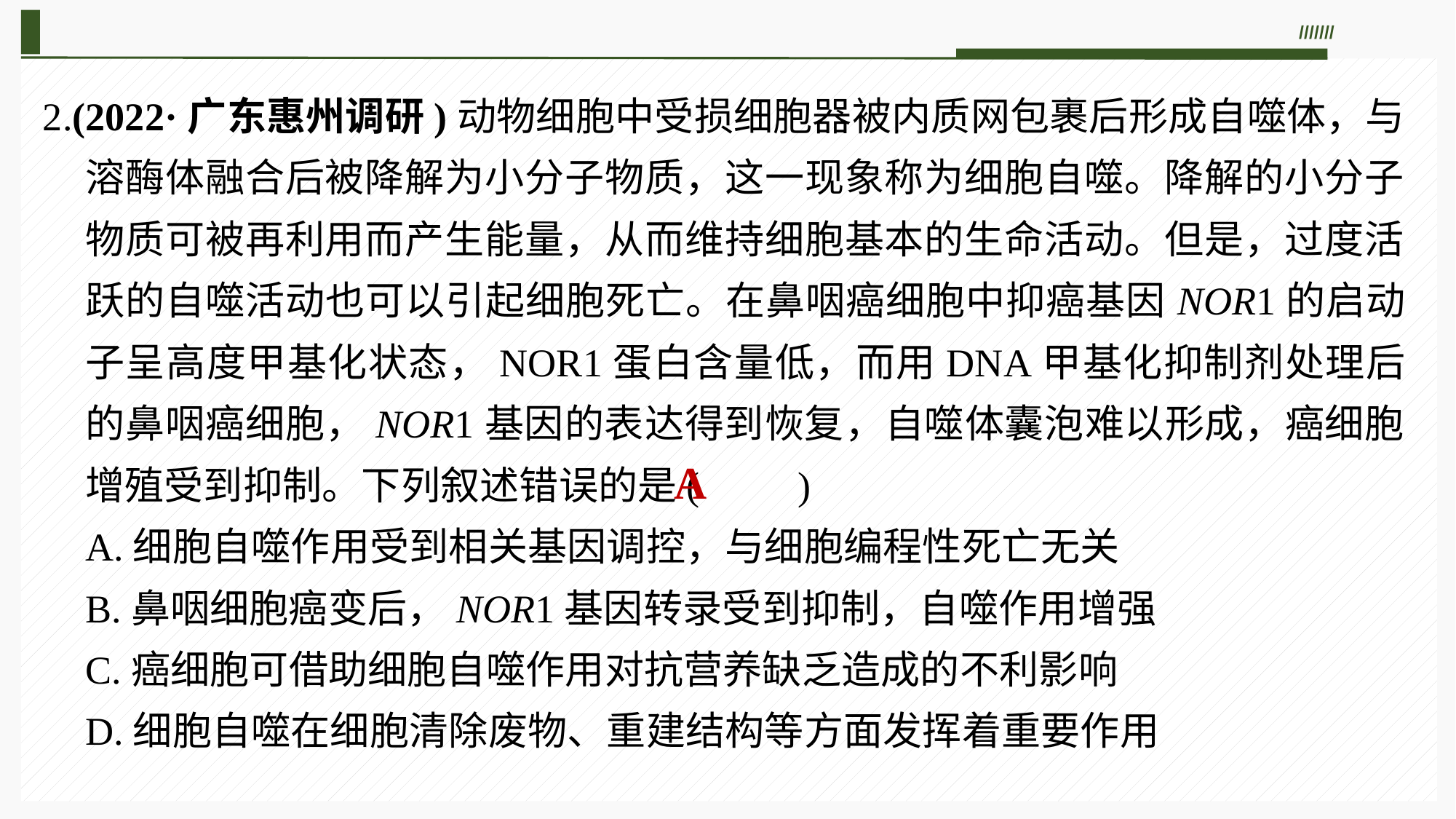

2.(2022·广东惠州调研)动物细胞中受损细胞器被内质网包裹后形成自噬体，与溶酶体融合后被降解为小分子物质，这一现象称为细胞自噬。降解的小分子物质可被再利用而产生能量，从而维持细胞基本的生命活动。但是，过度活跃的自噬活动也可以引起细胞死亡。在鼻咽癌细胞中抑癌基因NOR1的启动子呈高度甲基化状态，NOR1蛋白含量低，而用DNA甲基化抑制剂处理后的鼻咽癌细胞，NOR1基因的表达得到恢复，自噬体囊泡难以形成，癌细胞增殖受到抑制。下列叙述错误的是(　　)
	A.细胞自噬作用受到相关基因调控，与细胞编程性死亡无关
	B.鼻咽细胞癌变后，NOR1基因转录受到抑制，自噬作用增强
	C.癌细胞可借助细胞自噬作用对抗营养缺乏造成的不利影响
	D.细胞自噬在细胞清除废物、重建结构等方面发挥着重要作用
A